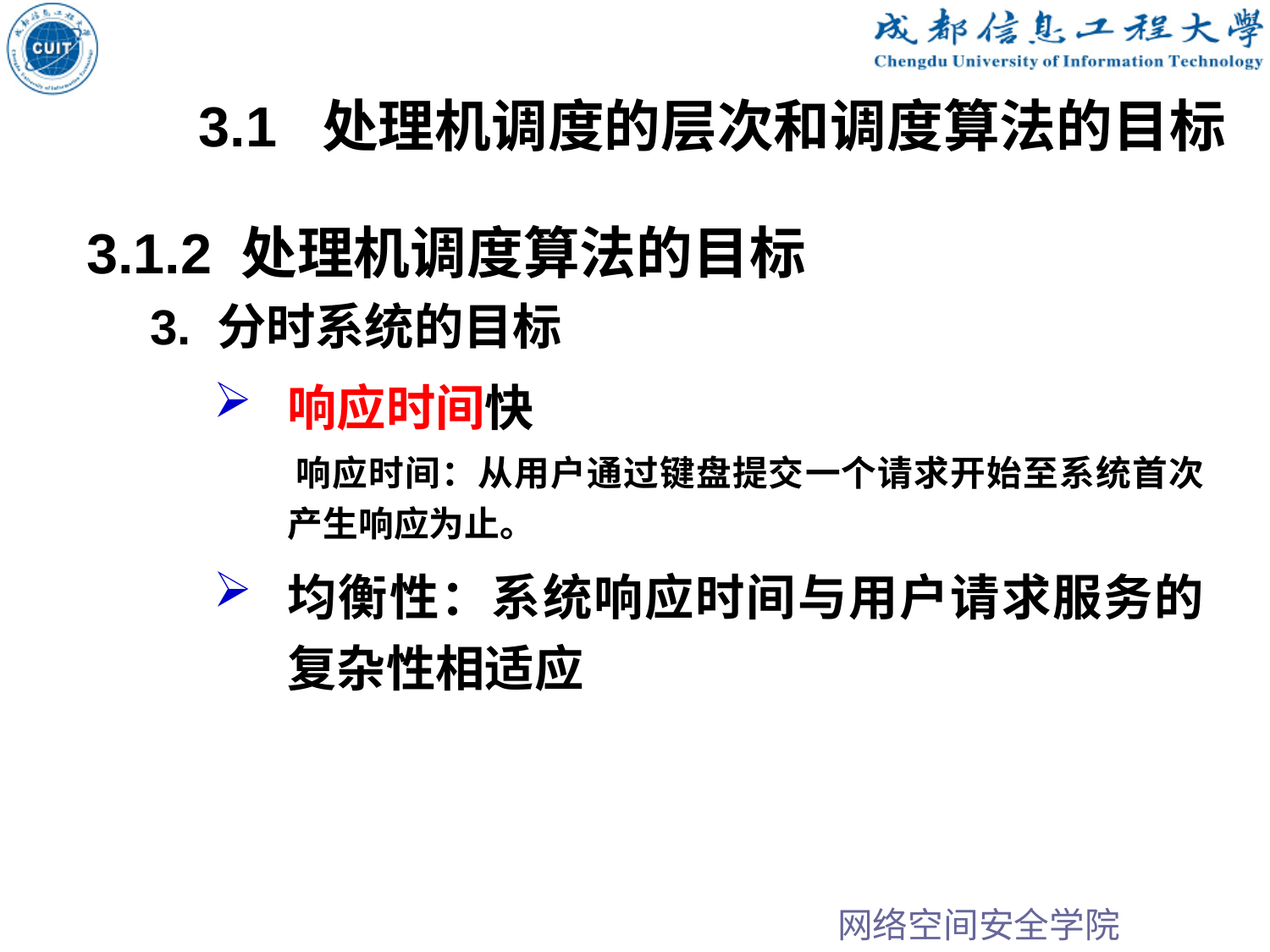

3.1  处理机调度的层次和调度算法的目标
3.1.2 处理机调度算法的目标
3. 分时系统的目标
响应时间快
        响应时间：从用户通过键盘提交一个请求开始至系统首次产生响应为止。
均衡性：系统响应时间与用户请求服务的复杂性相适应